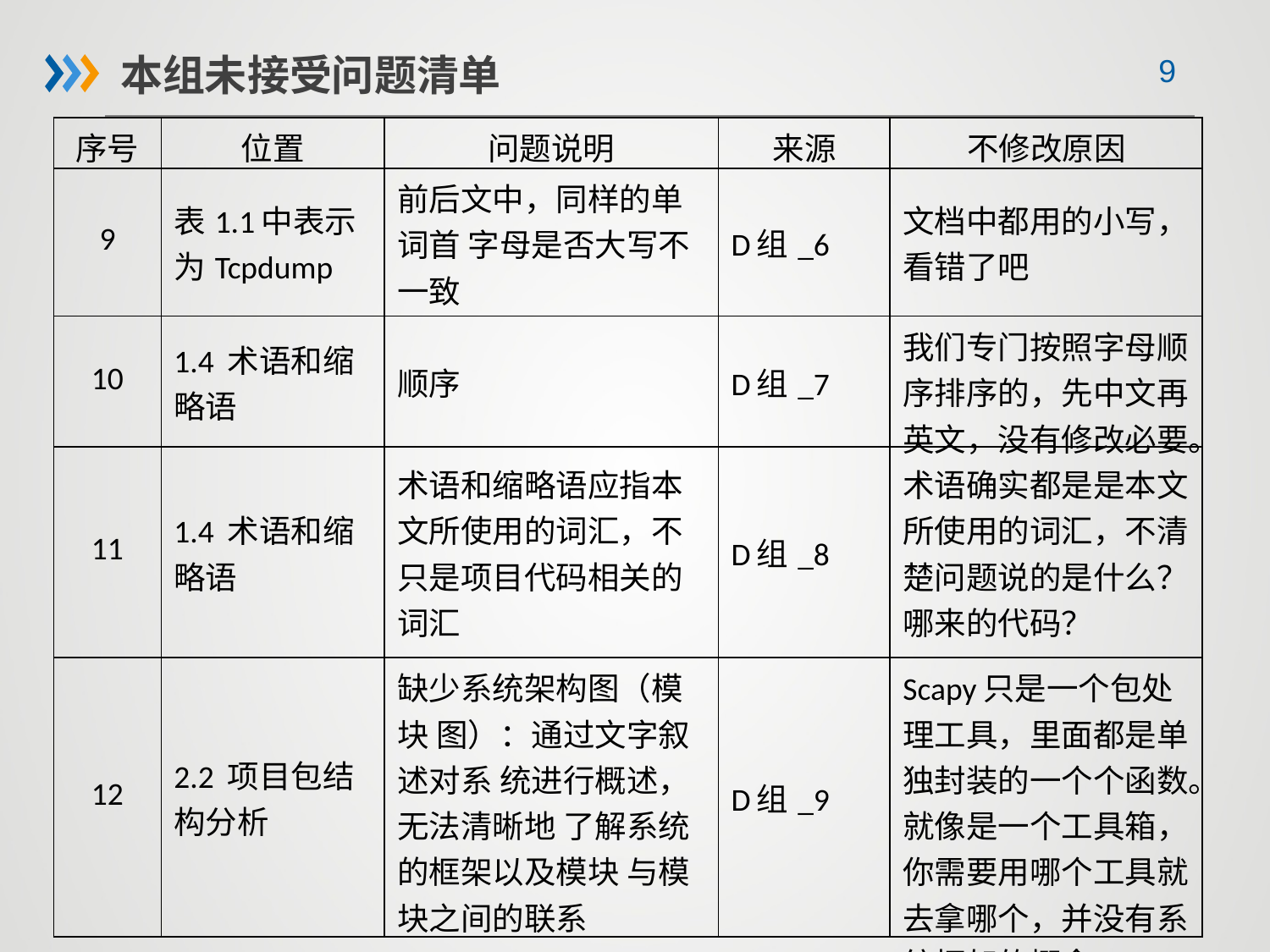

本组未接受问题清单
| 序号 | 位置 | 问题说明 | 来源 | 不修改原因 |
| --- | --- | --- | --- | --- |
| 9 | 表1.1中表示为Tcpdump | 前后文中，同样的单词首 字母是否大写不一致 | D组\_6 | 文档中都用的小写，看错了吧 |
| 10 | 1.4 术语和缩 略语 | 顺序 | D组\_7 | 我们专门按照字母顺序排序的，先中文再英文，没有修改必要。 |
| 11 | 1.4 术语和缩 略语 | 术语和缩略语应指本文所使用的词汇，不只是项目代码相关的词汇 | D组\_8 | 术语确实都是是本文所使用的词汇，不清楚问题说的是什么？哪来的代码？ |
| 12 | 2.2 项目包结 构分析 | 缺少系统架构图（模块 图）：通过文字叙述对系 统进行概述，无法清晰地 了解系统的框架以及模块 与模块之间的联系 | D组\_9 | Scapy只是一个包处理工具，里面都是单独封装的一个个函数。就像是一个工具箱，你需要用哪个工具就去拿哪个，并没有系统框架的概念。 |